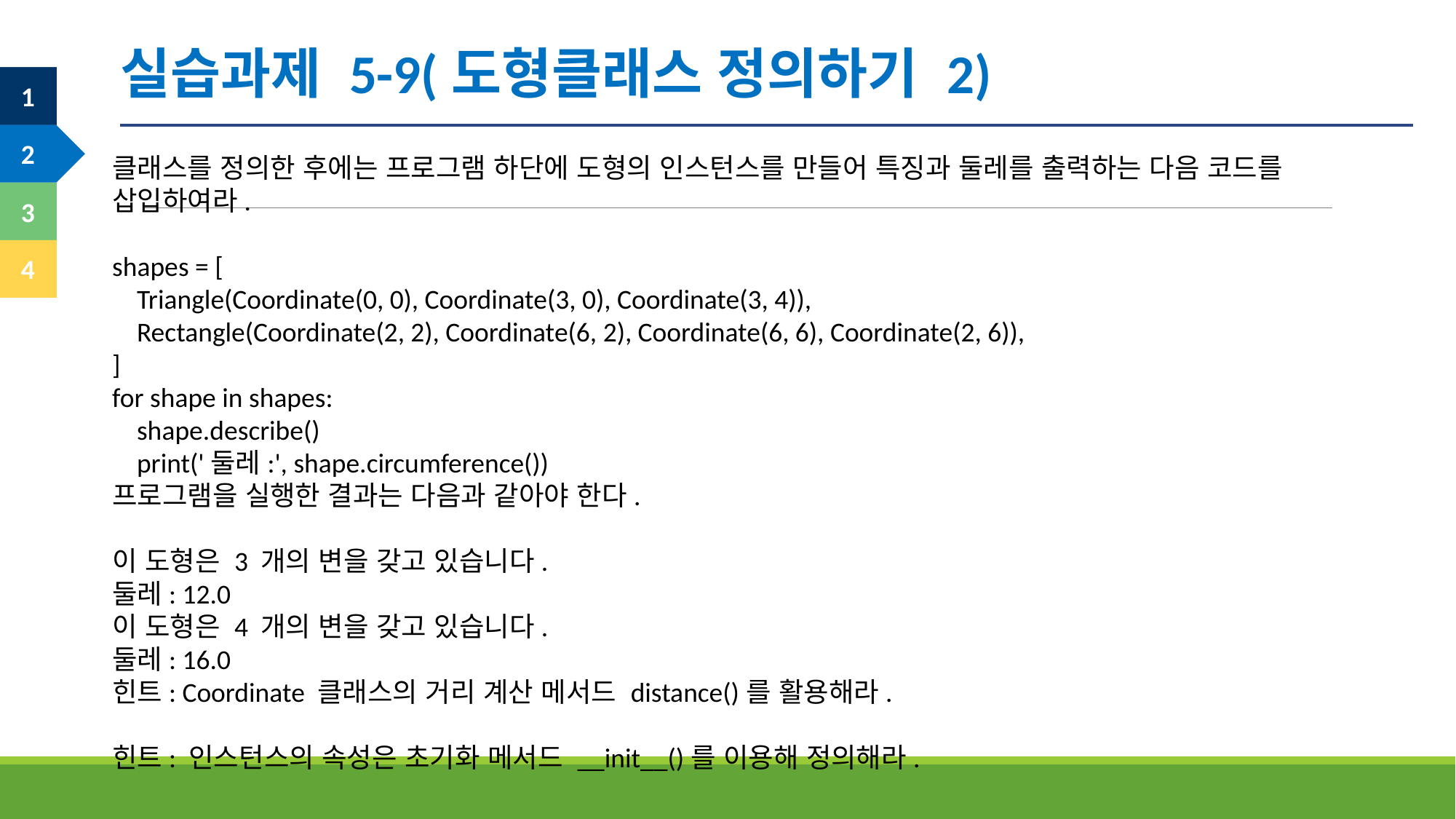

실습과제 5-9(도형클래스 정의하기 2)
클래스를 정의한 후에는 프로그램 하단에 도형의 인스턴스를 만들어 특징과 둘레를 출력하는 다음 코드를 삽입하여라.

shapes = [
    Triangle(Coordinate(0, 0), Coordinate(3, 0), Coordinate(3, 4)),
    Rectangle(Coordinate(2, 2), Coordinate(6, 2), Coordinate(6, 6), Coordinate(2, 6)),
]
for shape in shapes:
    shape.describe()
    print('둘레:', shape.circumference())
프로그램을 실행한 결과는 다음과 같아야 한다.

이 도형은 3 개의 변을 갖고 있습니다.
둘레: 12.0
이 도형은 4 개의 변을 갖고 있습니다.
둘레: 16.0
힌트: Coordinate 클래스의 거리 계산 메서드 distance()를 활용해라.

힌트: 인스턴스의 속성은 초기화 메서드 __init__()를 이용해 정의해라.